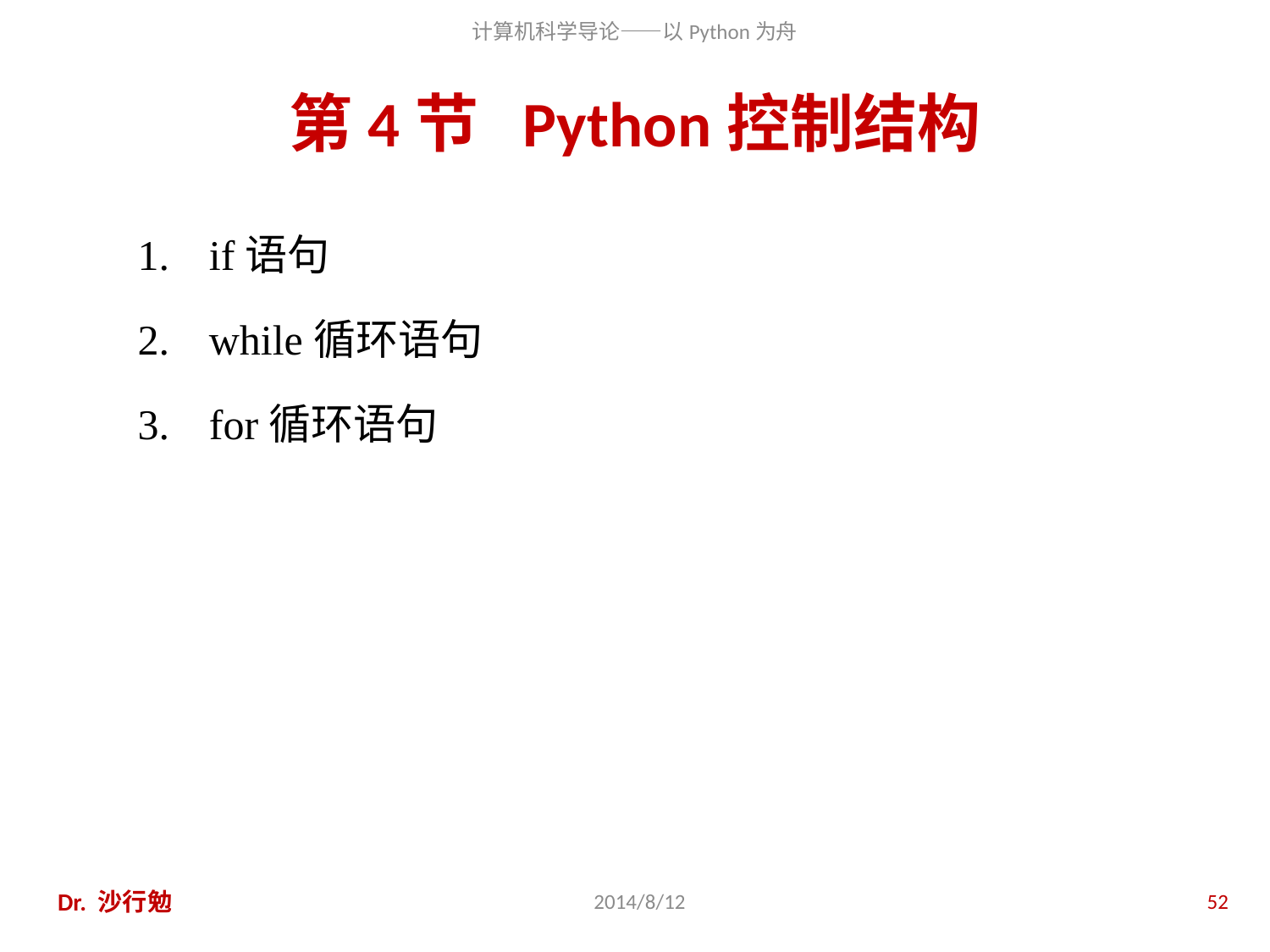

# 第4节  Python控制结构
if语句
while循环语句
for循环语句
Dr. 沙行勉
2014/8/12
52